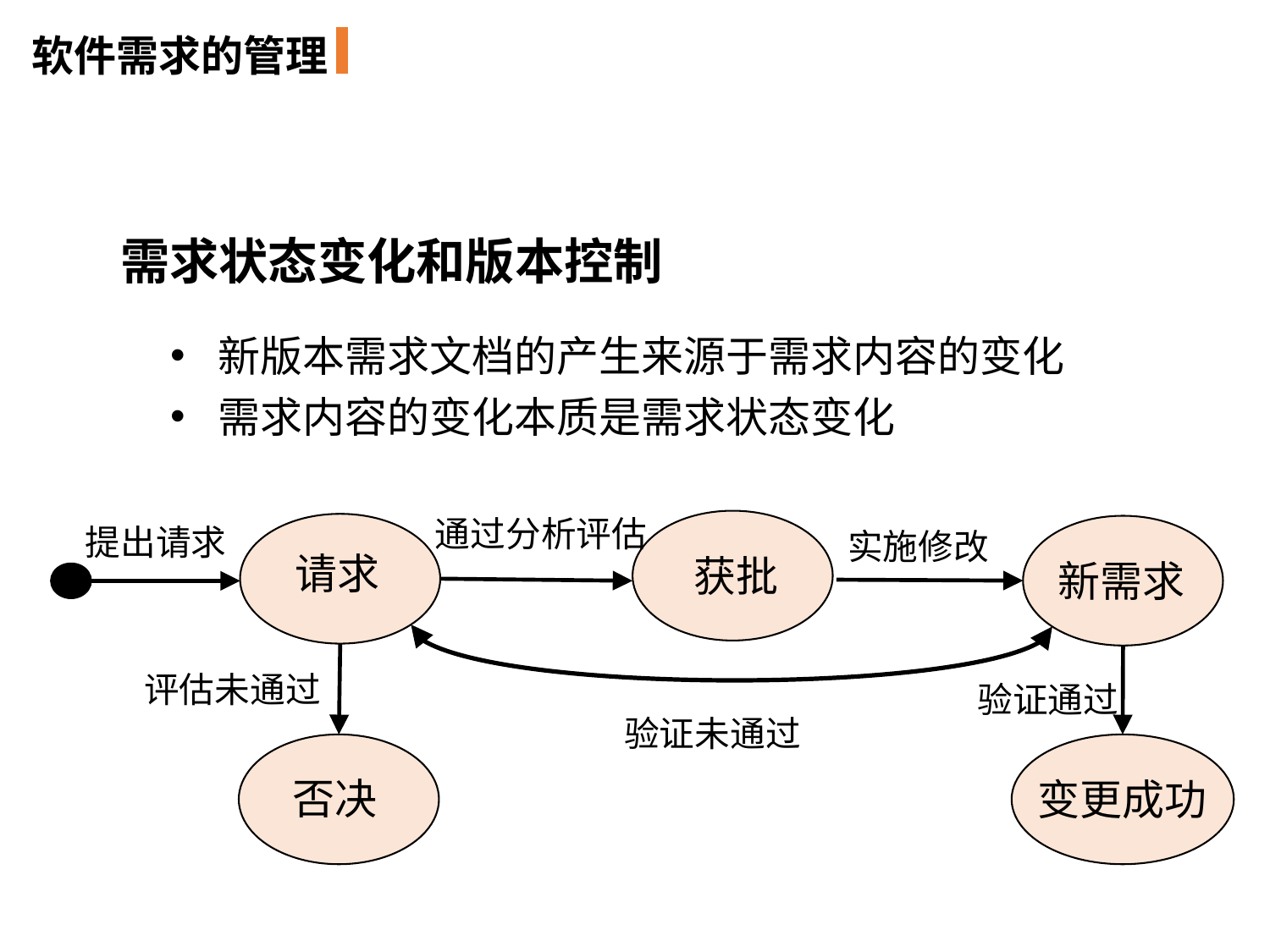

软件需求的管理

需求状态变化和版本控制
新版本需求文档的产生来源于需求内容的变化
需求内容的变化本质是需求状态变化
通过分析评估

提出请求

实施修改
请求
获批
新需求

评估未通过
验证通过
验证未通过

否决
变更成功